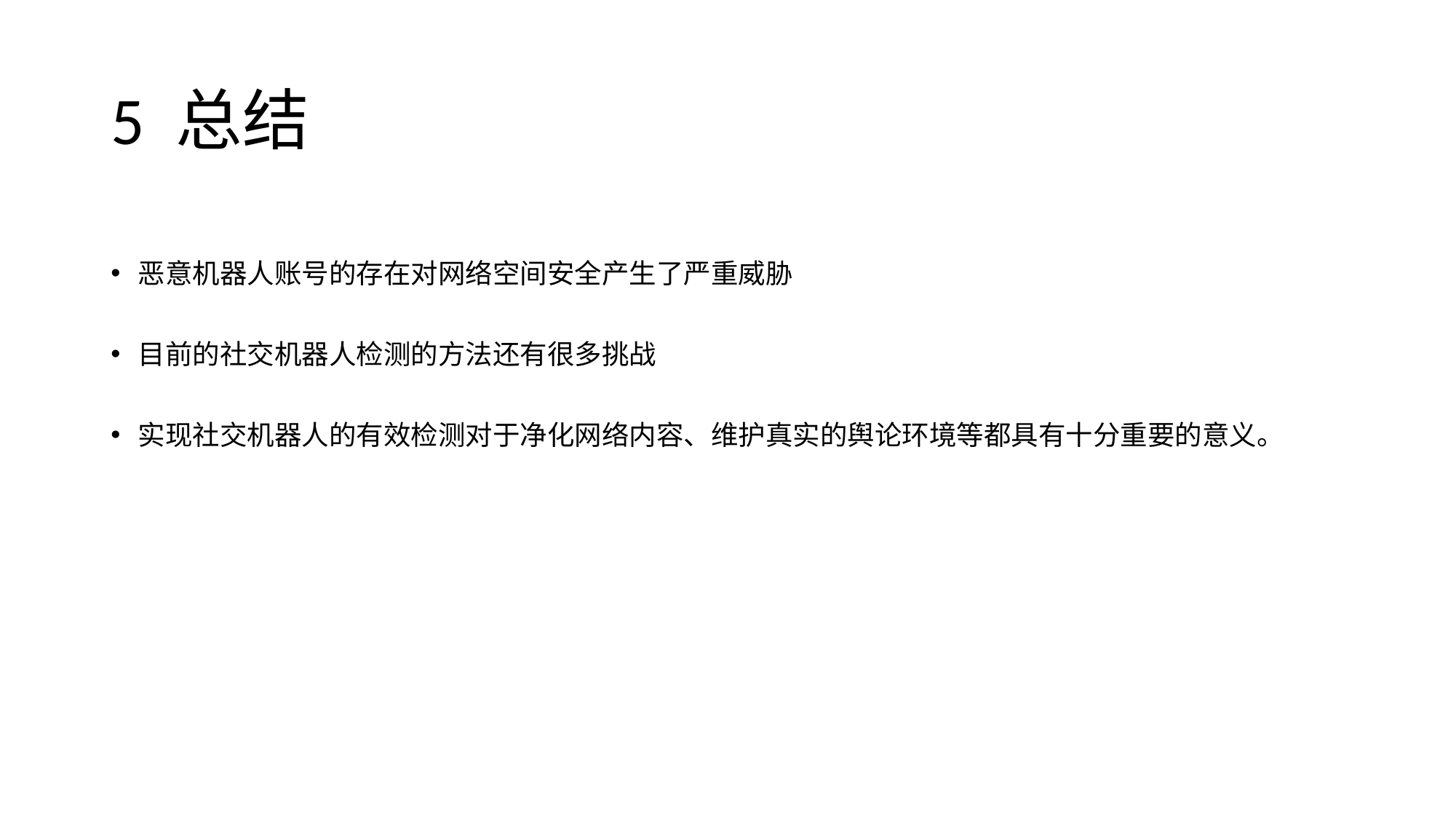

# 5 总结
恶意机器人账号的存在对网络空间安全产生了严重威胁
目前的社交机器人检测的方法还有很多挑战
实现社交机器人的有效检测对于净化网络内容、维护真实的舆论环境等都具有十分重要的意义。